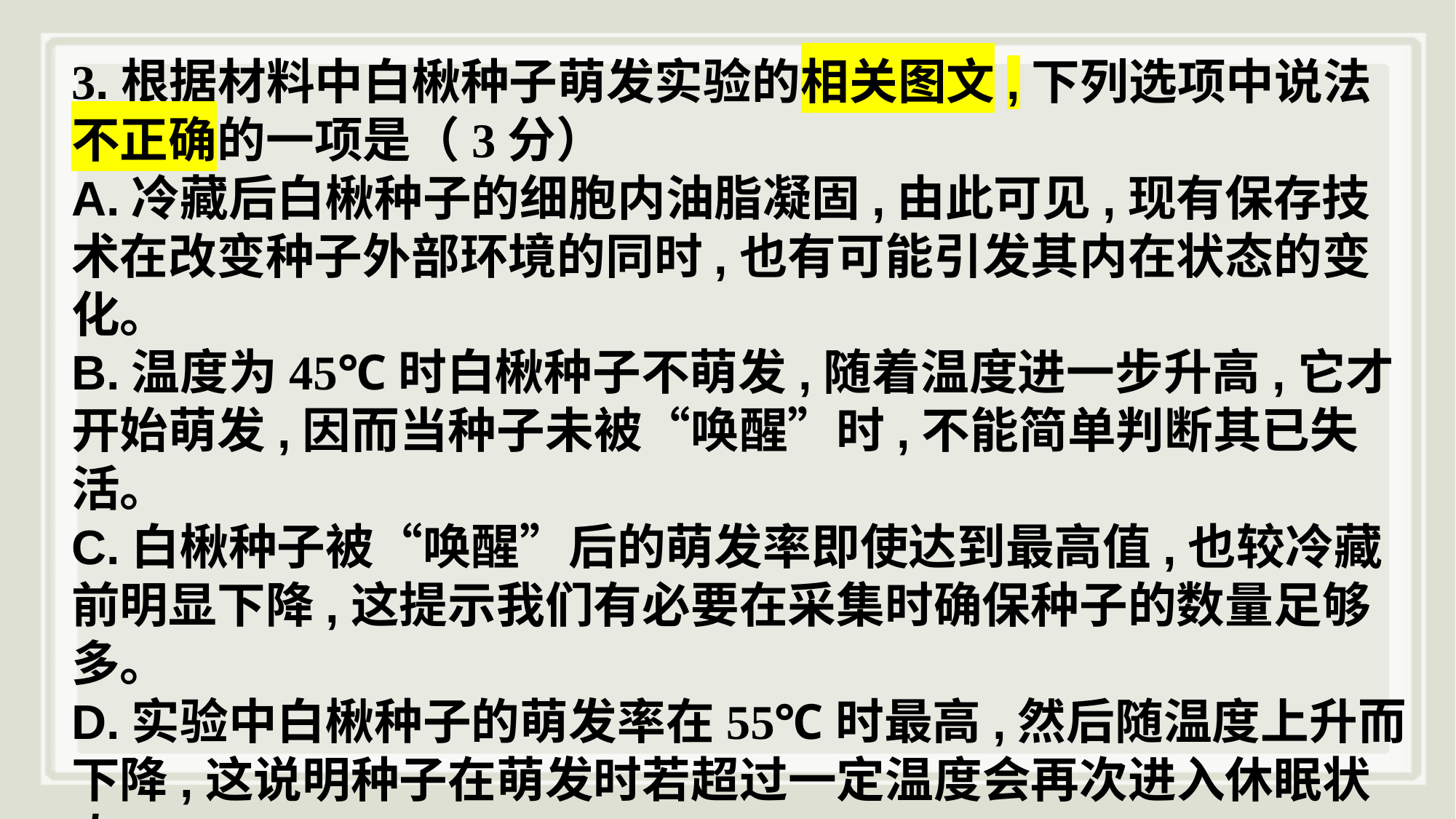

3.根据材料中白楸种子萌发实验的相关图文,下列选项中说法不正确的一项是（3分）A.冷藏后白楸种子的细胞内油脂凝固,由此可见,现有保存技术在改变种子外部环境的同时,也有可能引发其内在状态的变化。B.温度为45℃时白楸种子不萌发,随着温度进一步升高,它才开始萌发,因而当种子未被“唤醒”时,不能简单判断其已失活。C.白楸种子被“唤醒”后的萌发率即使达到最高值,也较冷藏前明显下降,这提示我们有必要在采集时确保种子的数量足够多。D.实验中白楸种子的萌发率在55℃时最高,然后随温度上升而下降,这说明种子在萌发时若超过一定温度会再次进入休眠状态。